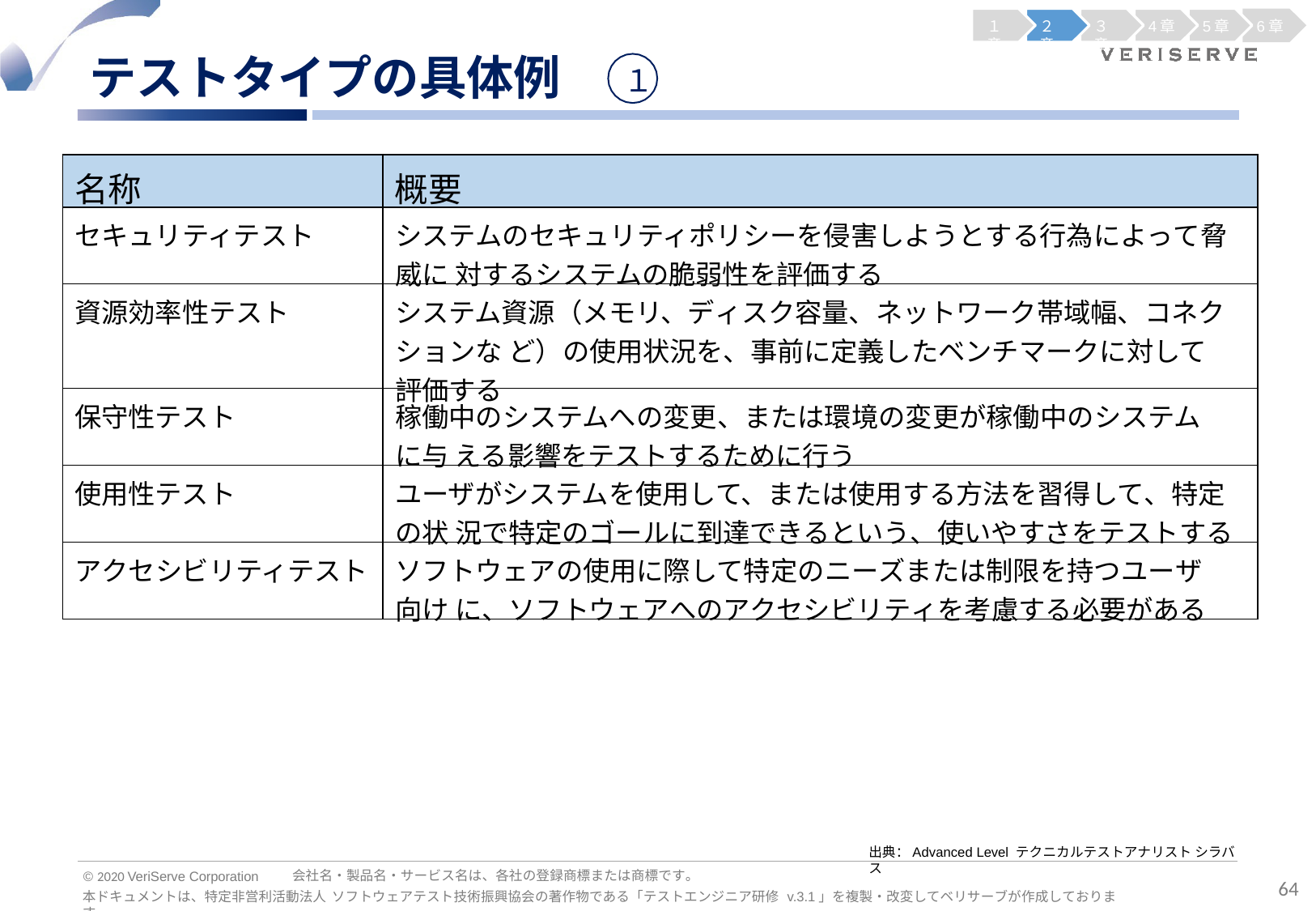

１章
２章
３章
4章
5章
6章
テストタイプの具体例

１
| 名称 | 概要 |
| --- | --- |
| セキュリティテスト | システムのセキュリティポリシーを侵害しようとする行為によって脅威に 対するシステムの脆弱性を評価する |
| 資源効率性テスト | システム資源（メモリ、ディスク容量、ネットワーク帯域幅、コネクションな ど）の使用状況を、事前に定義したベンチマークに対して評価する |
| 保守性テスト | 稼働中のシステムへの変更、または環境の変更が稼働中のシステムに与 える影響をテストするために行う |
| 使用性テスト | ユーザがシステムを使用して、または使用する方法を習得して、特定の状 況で特定のゴールに到達できるという、使いやすさをテストする |
| アクセシビリティテスト | ソフトウェアの使用に際して特定のニーズまたは制限を持つユーザ向け に、ソフトウェアへのアクセシビリティを考慮する必要がある |
出典：Advanced Level テクニカルテストアナリスト シラバス
会社名・製品名・サービス名は、各社の登録商標または商標です。
© 2020 VeriServe Corporation
64
本ドキュメントは、特定非営利活動法人 ソフトウェアテスト技術振興協会の著作物である「テストエンジニア研修 v.3.1」を複製・改変してベリサーブが作成しております。